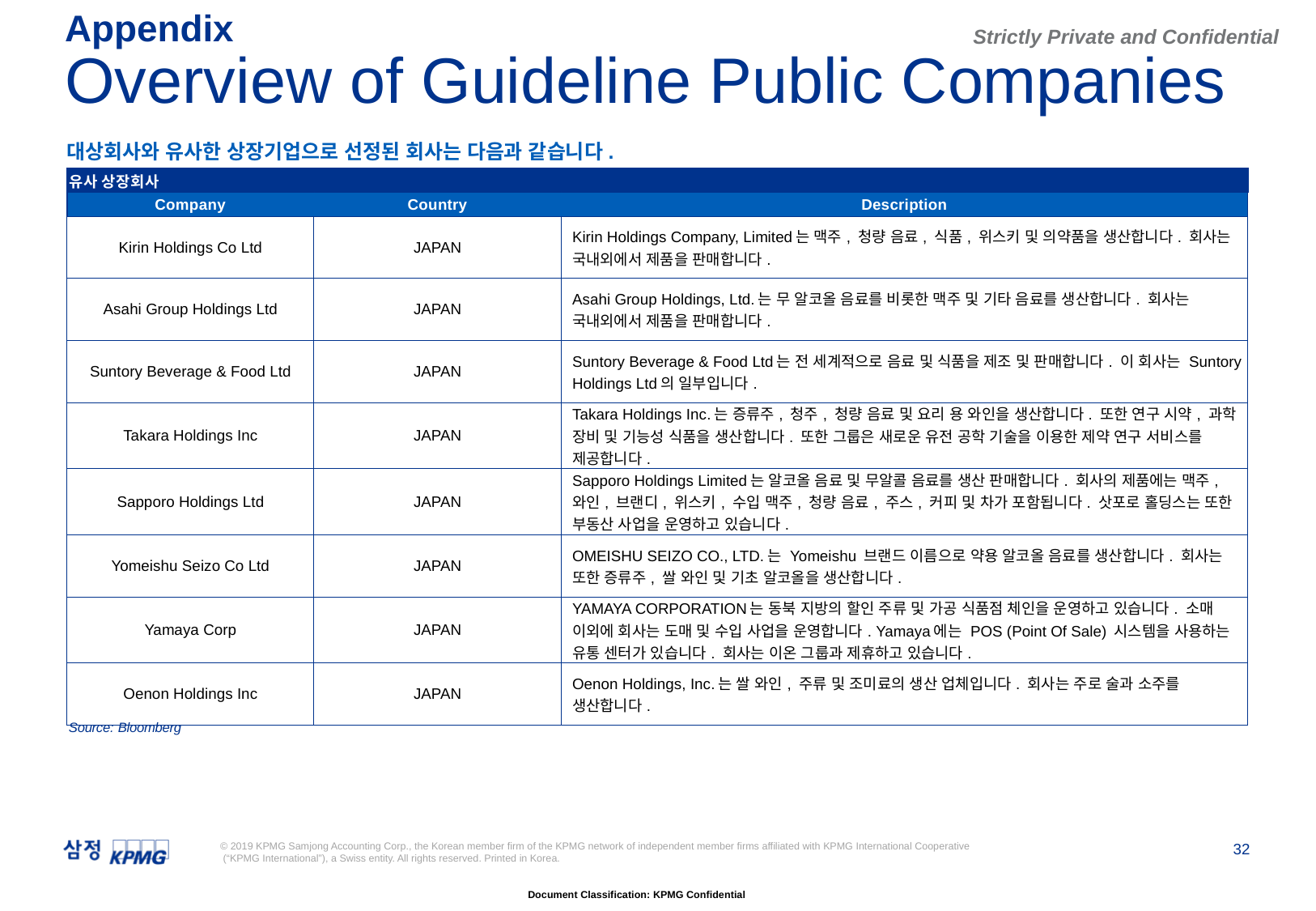

Appendix
Overview of Guideline Public Companies
대상회사와 유사한 상장기업으로 선정된 회사는 다음과 같습니다.
| 유사 상장회사 |  |  |
| --- | --- | --- |
| Company | Country | Description |
| Kirin Holdings Co Ltd | JAPAN | Kirin Holdings Company, Limited는 맥주, 청량 음료, 식품, 위스키 및 의약품을 생산합니다. 회사는 국내외에서 제품을 판매합니다. |
| Asahi Group Holdings Ltd | JAPAN | Asahi Group Holdings, Ltd.는 무 알코올 음료를 비롯한 맥주 및 기타 음료를 생산합니다. 회사는 국내외에서 제품을 판매합니다. |
| Suntory Beverage & Food Ltd | JAPAN | Suntory Beverage & Food Ltd는 전 세계적으로 음료 및 식품을 제조 및 판매합니다. 이 회사는 Suntory Holdings Ltd의 일부입니다. |
| Takara Holdings Inc | JAPAN | Takara Holdings Inc.는 증류주, 청주, 청량 음료 및 요리 용 와인을 생산합니다. 또한 연구 시약, 과학 장비 및 기능성 식품을 생산합니다. 또한 그룹은 새로운 유전 공학 기술을 이용한 제약 연구 서비스를 제공합니다. |
| Sapporo Holdings Ltd | JAPAN | Sapporo Holdings Limited는 알코올 음료 및 무알콜 음료를 생산 판매합니다. 회사의 제품에는 맥주, 와인, 브랜디, 위스키, 수입 맥주, 청량 음료, 주스, 커피 및 차가 포함됩니다. 삿포로 홀딩스는 또한 부동산 사업을 운영하고 있습니다. |
| Yomeishu Seizo Co Ltd | JAPAN | OMEISHU SEIZO CO., LTD.는 Yomeishu 브랜드 이름으로 약용 알코올 음료를 생산합니다. 회사는 또한 증류주, 쌀 와인 및 기초 알코올을 생산합니다. |
| Yamaya Corp | JAPAN | YAMAYA CORPORATION는 동북 지방의 할인 주류 및 가공 식품점 체인을 운영하고 있습니다. 소매 이외에 회사는 도매 및 수입 사업을 운영합니다. Yamaya에는 POS (Point Of Sale) 시스템을 사용하는 유통 센터가 있습니다. 회사는 이온 그룹과 제휴하고 있습니다. |
| Oenon Holdings Inc | JAPAN | Oenon Holdings, Inc.는 쌀 와인, 주류 및 조미료의 생산 업체입니다. 회사는 주로 술과 소주를 생산합니다. |
Source: Bloomberg